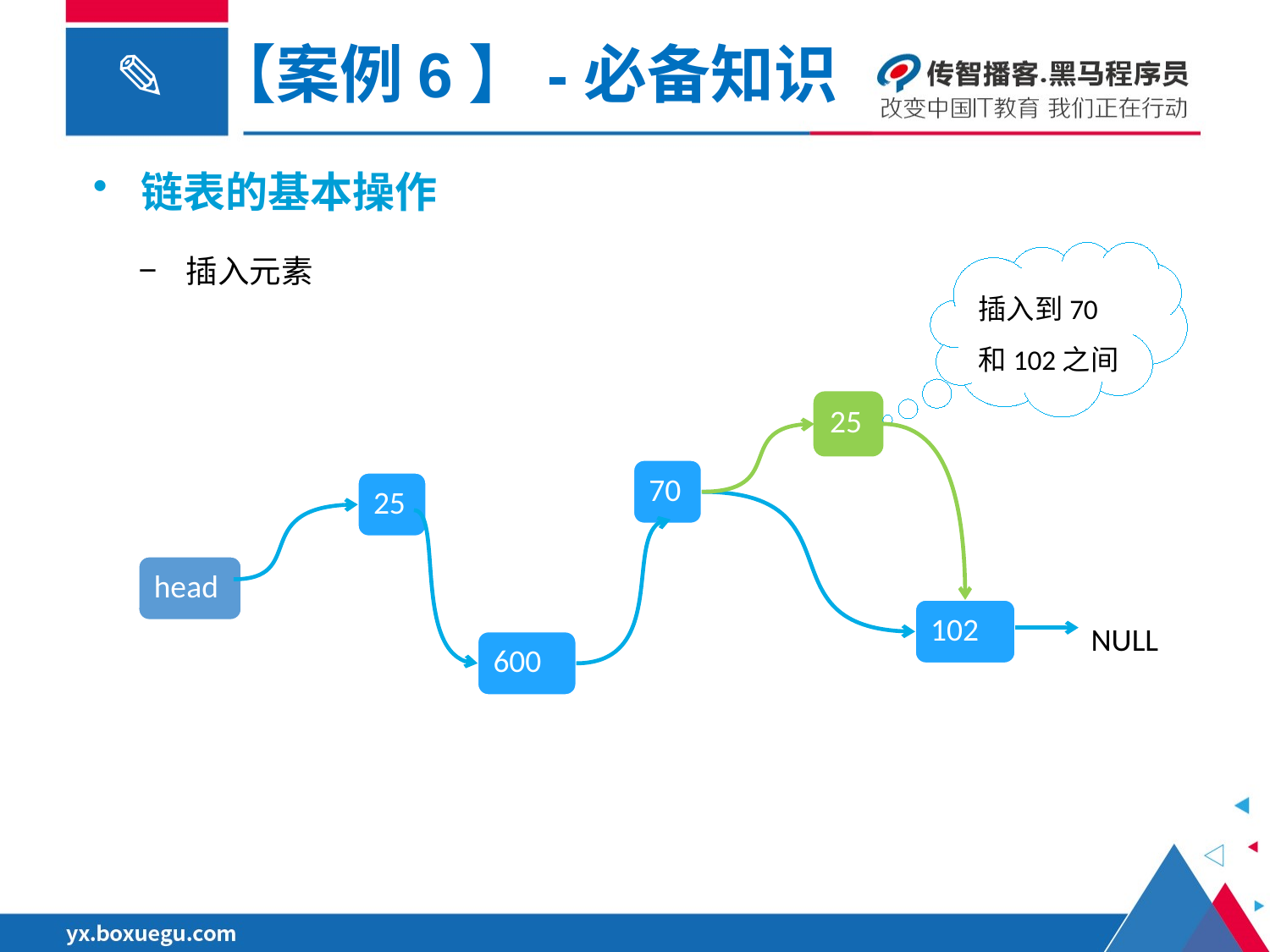

【案例6】-必备知识
链表的基本操作
插入元素
插入到70和102之间
25
70
25
head
NULL
102
600